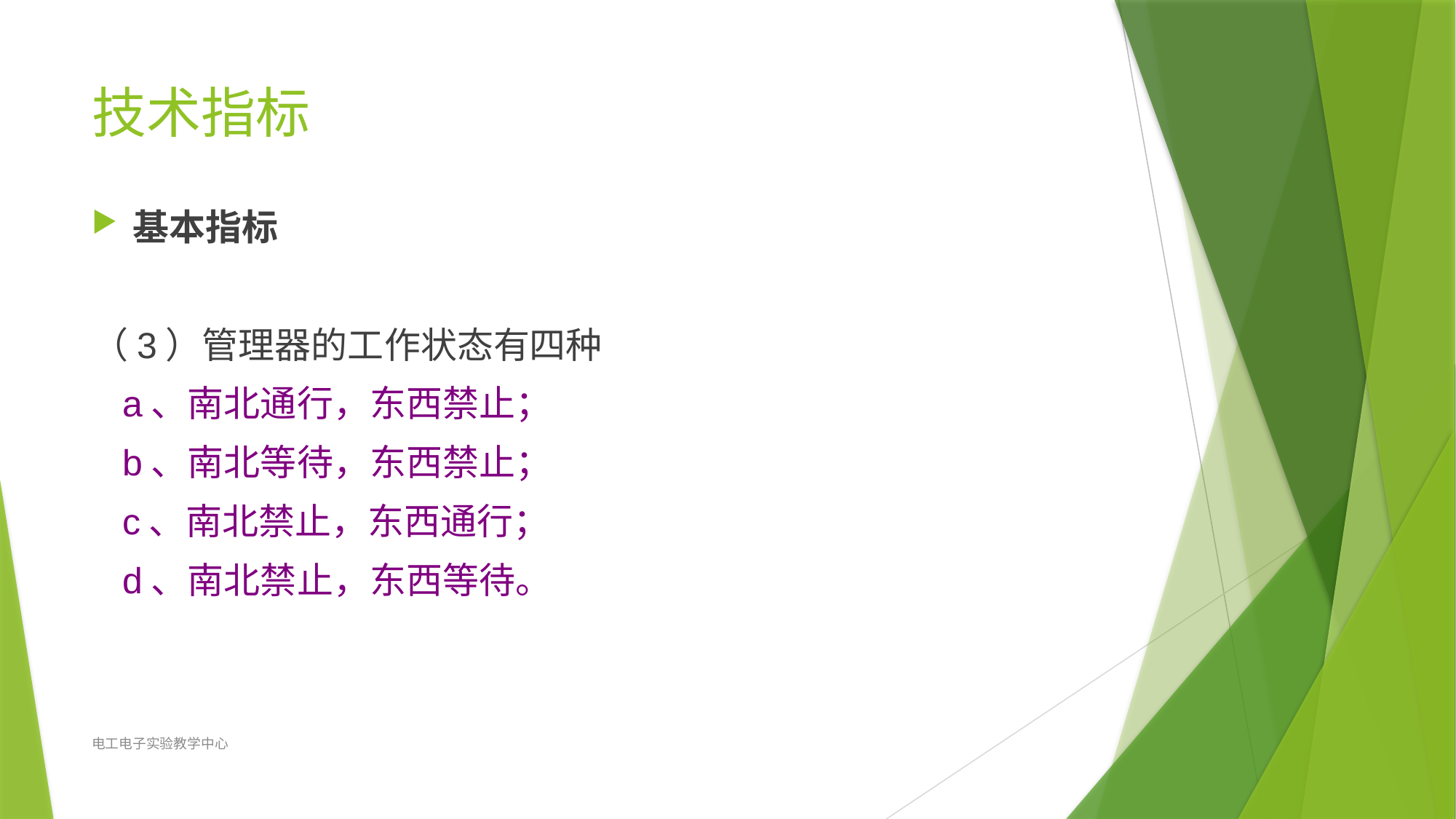

# 技术指标
基本指标

（3）管理器的工作状态有四种
   a、南北通行，东西禁止；
   b、南北等待，东西禁止；
   c、南北禁止，东西通行；
   d、南北禁止，东西等待。

电工电子实验教学中心